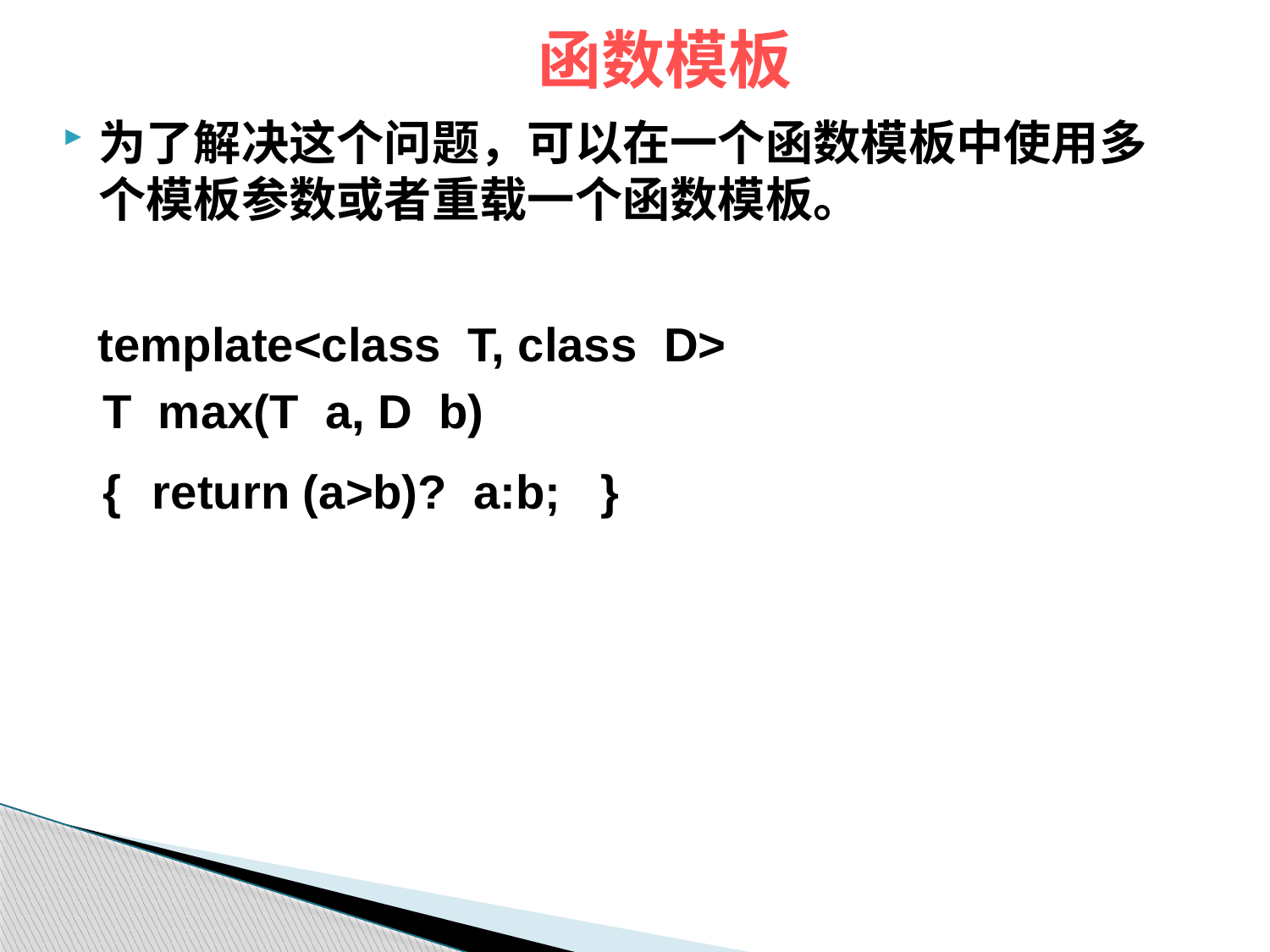

函数模板
为了解决这个问题，可以在一个函数模板中使用多个模板参数或者重载一个函数模板。

  template<class  T, class  D>
   T  max(T  a, D  b)
   {  return (a>b)?  a:b;   }